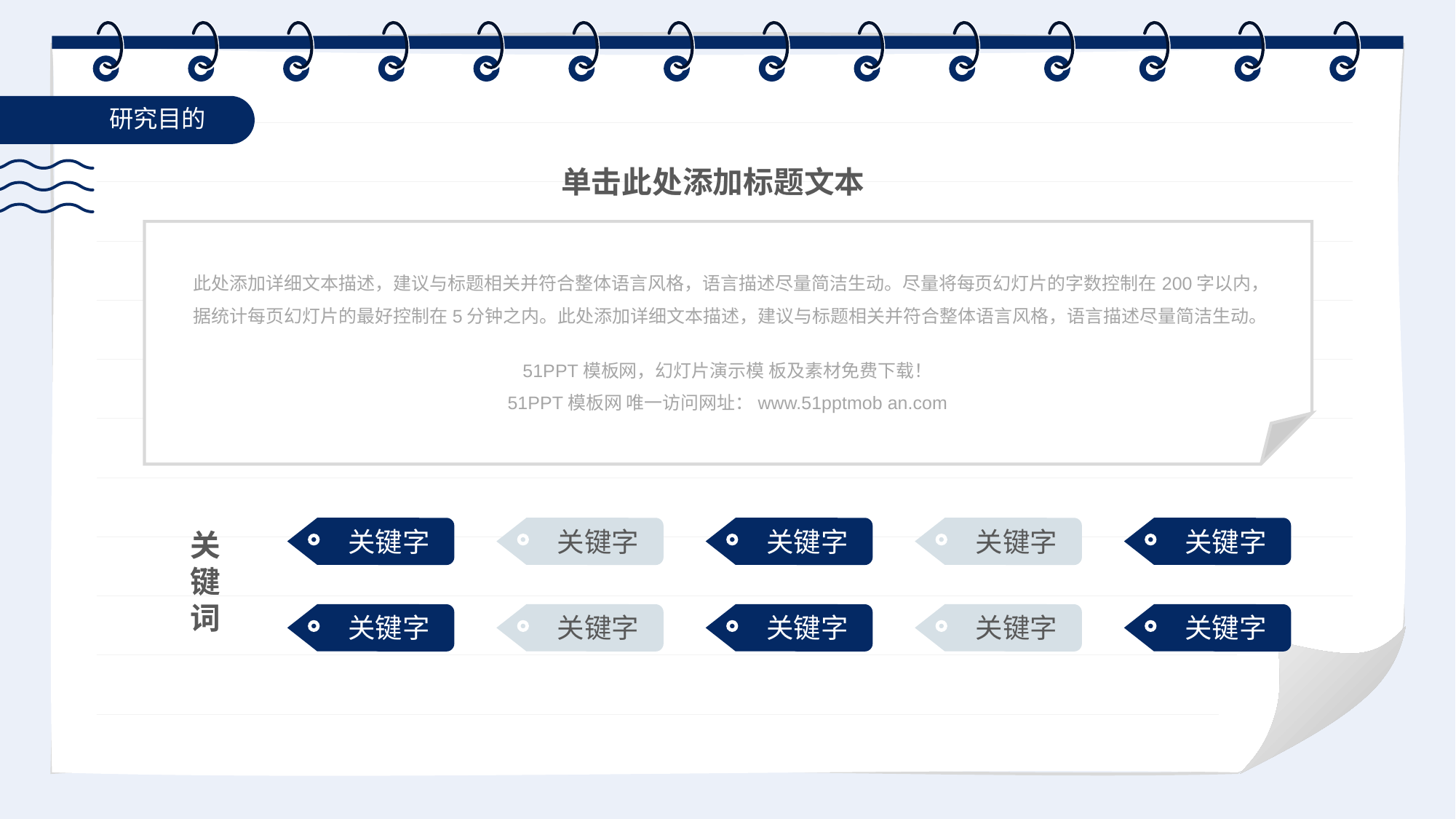

研究目的
单击此处添加标题文本
此处添加详细文本描述，建议与标题相关并符合整体语言风格，语言描述尽量简洁生动。尽量将每页幻灯片的字数控制在200字以内，据统计每页幻灯片的最好控制在5分钟之内。此处添加详细文本描述，建议与标题相关并符合整体语言风格，语言描述尽量简洁生动。
51PPT模板网，幻灯片演示模 板及素材免费下载！
51PPT模板网 唯一访问网址：www.51pptmob an.com

关键字

关键字

关键字

关键字

关键字
关
键
词

关键字

关键字

关键字

关键字

关键字